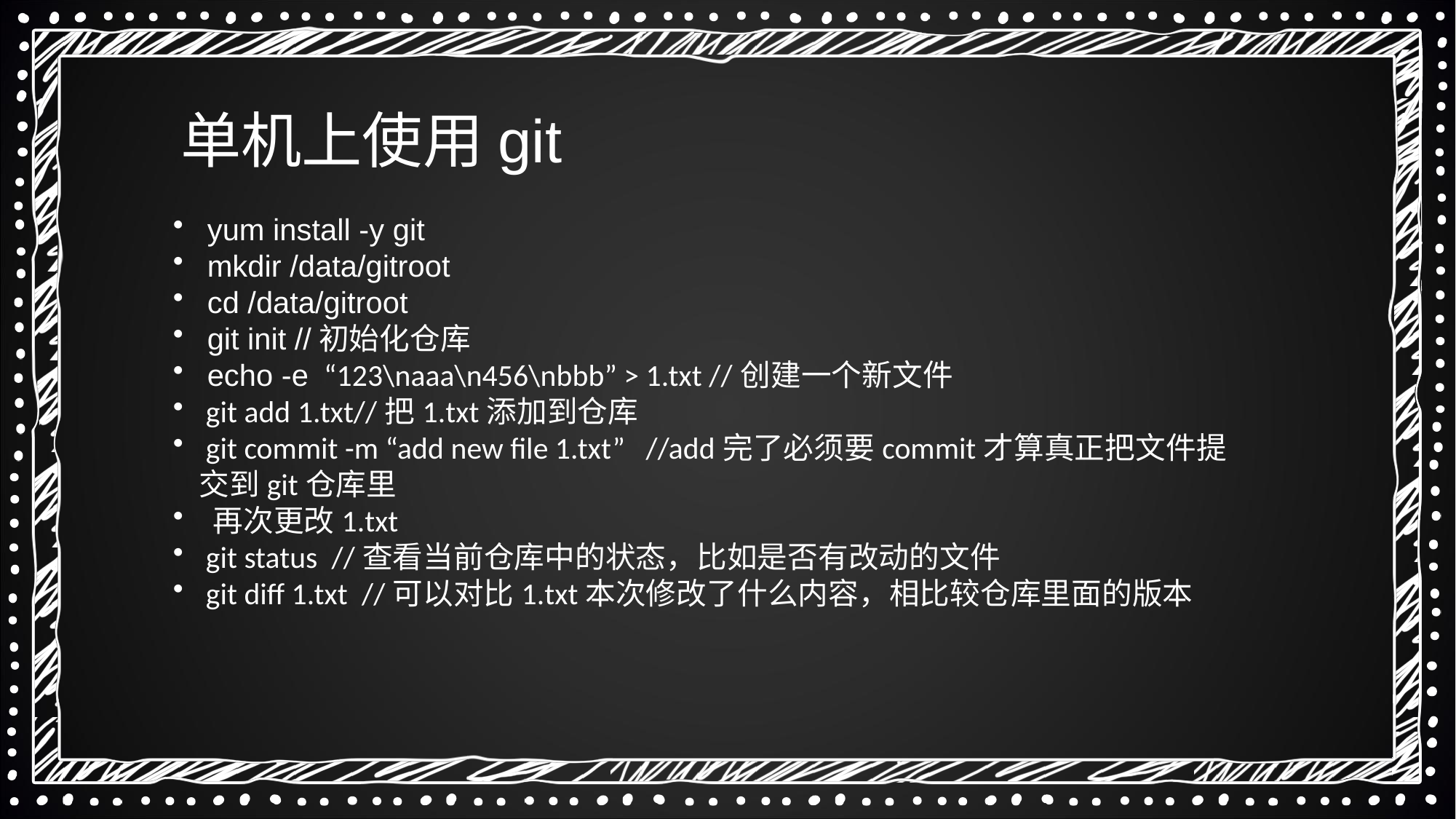

单机上使用git
 yum install -y git
 mkdir /data/gitroot
 cd /data/gitroot
 git init //初始化仓库
 echo -e  “123\naaa\n456\nbbb” > 1.txt //创建一个新文件
 git add 1.txt//把1.txt添加到仓库
 git commit -m “add new file 1.txt”   //add完了必须要commit才算真正把文件提交到git仓库里
 再次更改1.txt
 git status  //查看当前仓库中的状态，比如是否有改动的文件
 git diff 1.txt  //可以对比1.txt本次修改了什么内容，相比较仓库里面的版本